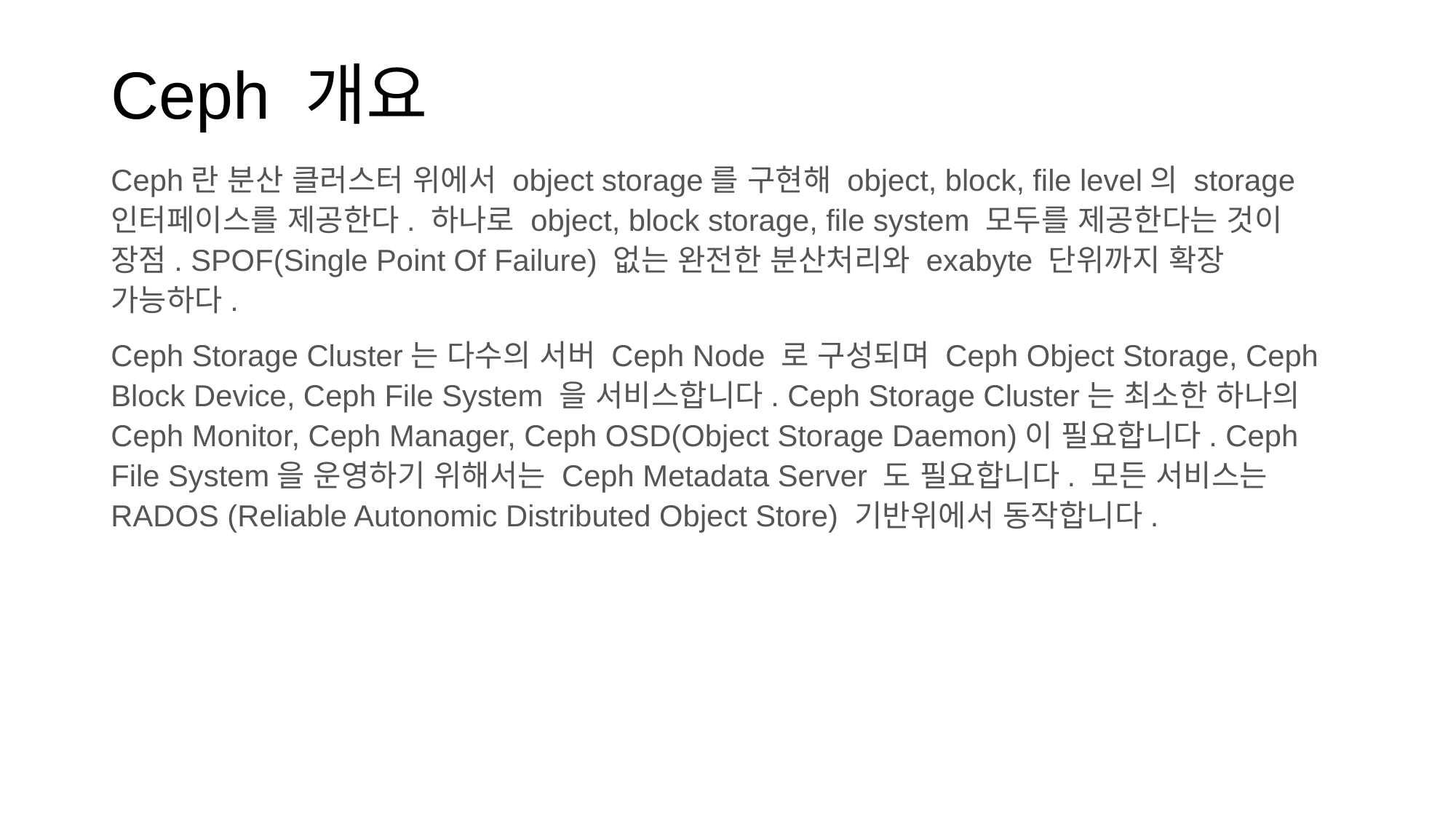

# Ceph 개요
Ceph란 분산 클러스터 위에서 object storage를 구현해 object, block, file level의 storage 인터페이스를 제공한다. 하나로 object, block storage, file system 모두를 제공한다는 것이 장점. SPOF(Single Point Of Failure) 없는 완전한 분산처리와 exabyte 단위까지 확장 가능하다.
Ceph Storage Cluster는 다수의 서버 Ceph Node 로 구성되며 Ceph Object Storage, Ceph Block Device, Ceph File System 을 서비스합니다. Ceph Storage Cluster는 최소한 하나의 Ceph Monitor, Ceph Manager, Ceph OSD(Object Storage Daemon)이 필요합니다. Ceph File System을 운영하기 위해서는 Ceph Metadata Server 도 필요합니다. 모든 서비스는 RADOS (Reliable Autonomic Distributed Object Store) 기반위에서 동작합니다.